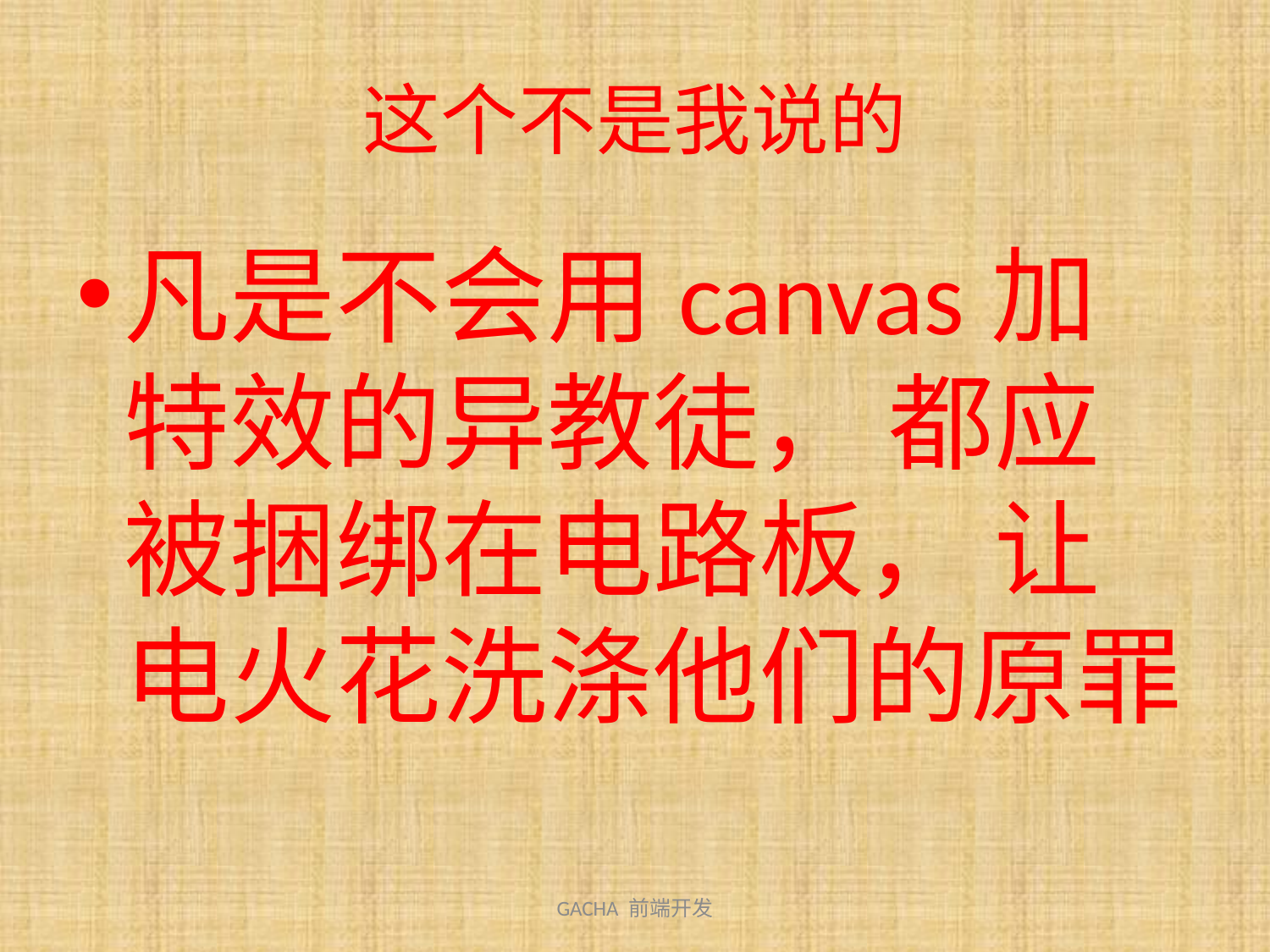

# 这个不是我说的
凡是不会用canvas加特效的异教徒， 都应被捆绑在电路板， 让电火花洗涤他们的原罪
GACHA 前端开发